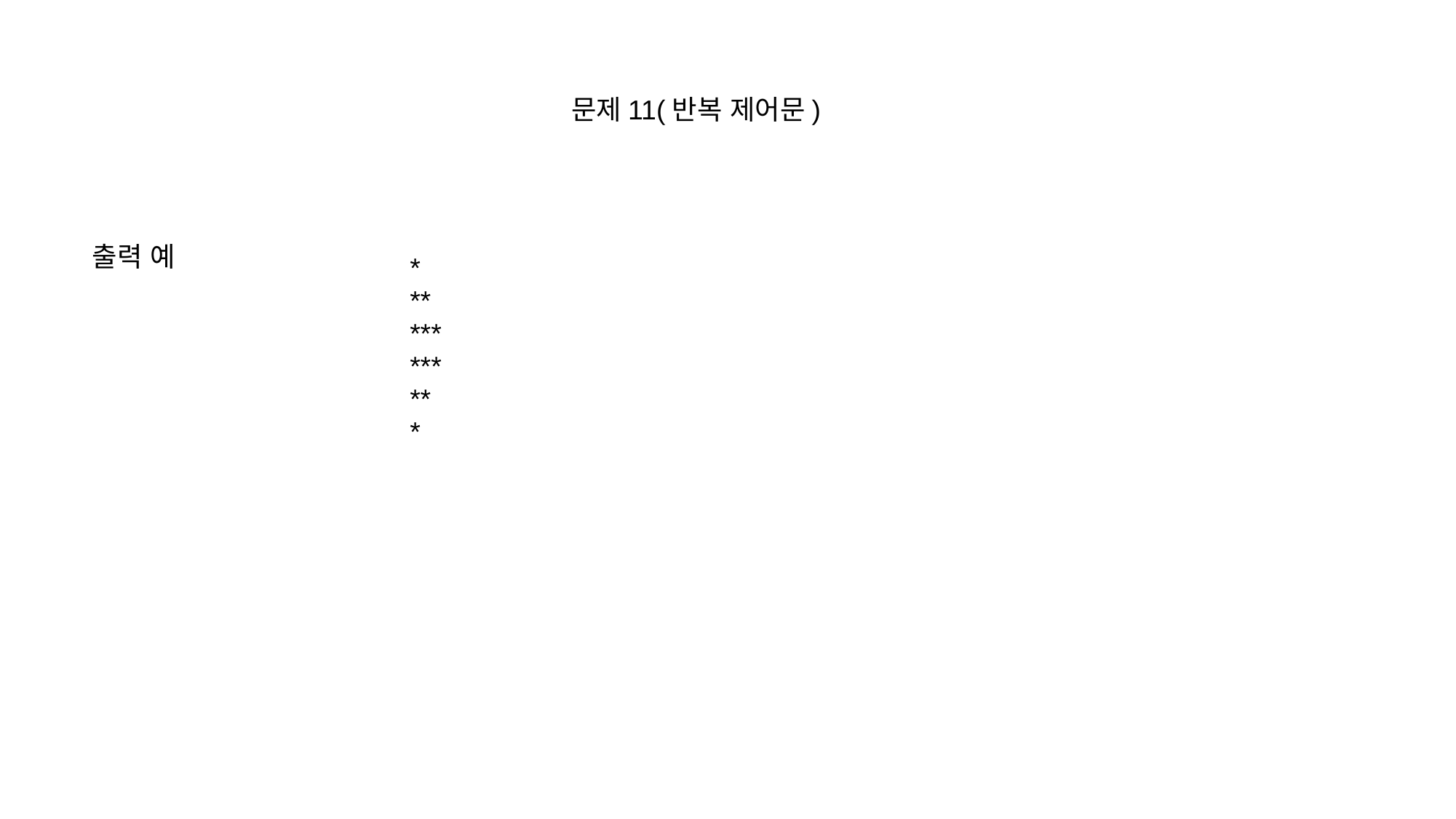

문제11(반복 제어문)
출력 예
*
**
***
***
**
*